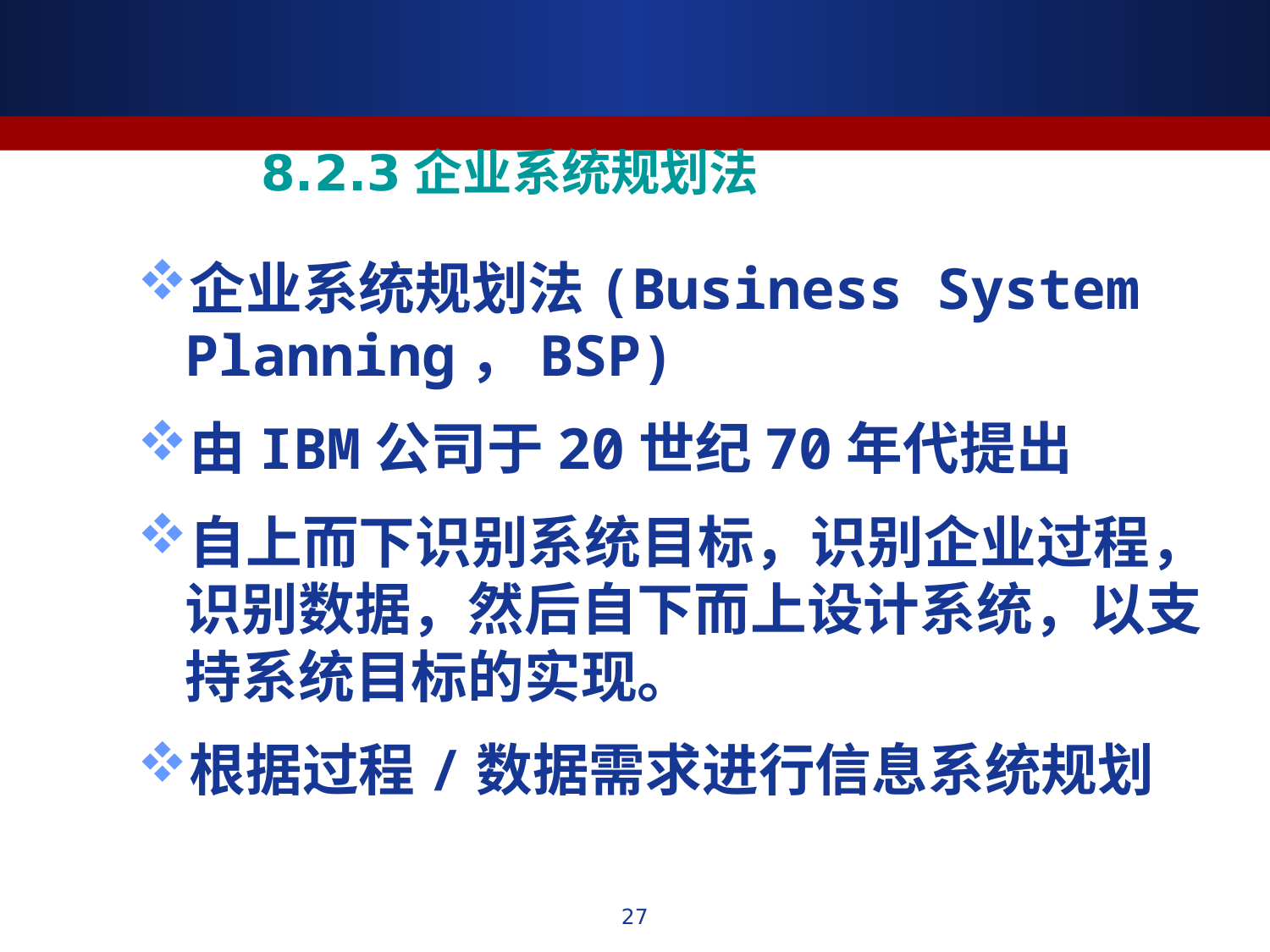

# 8.2.3企业系统规划法
企业系统规划法(Business System Planning，BSP)
由IBM公司于20世纪70年代提出
自上而下识别系统目标，识别企业过程，识别数据，然后自下而上设计系统，以支持系统目标的实现。
根据过程/数据需求进行信息系统规划

27